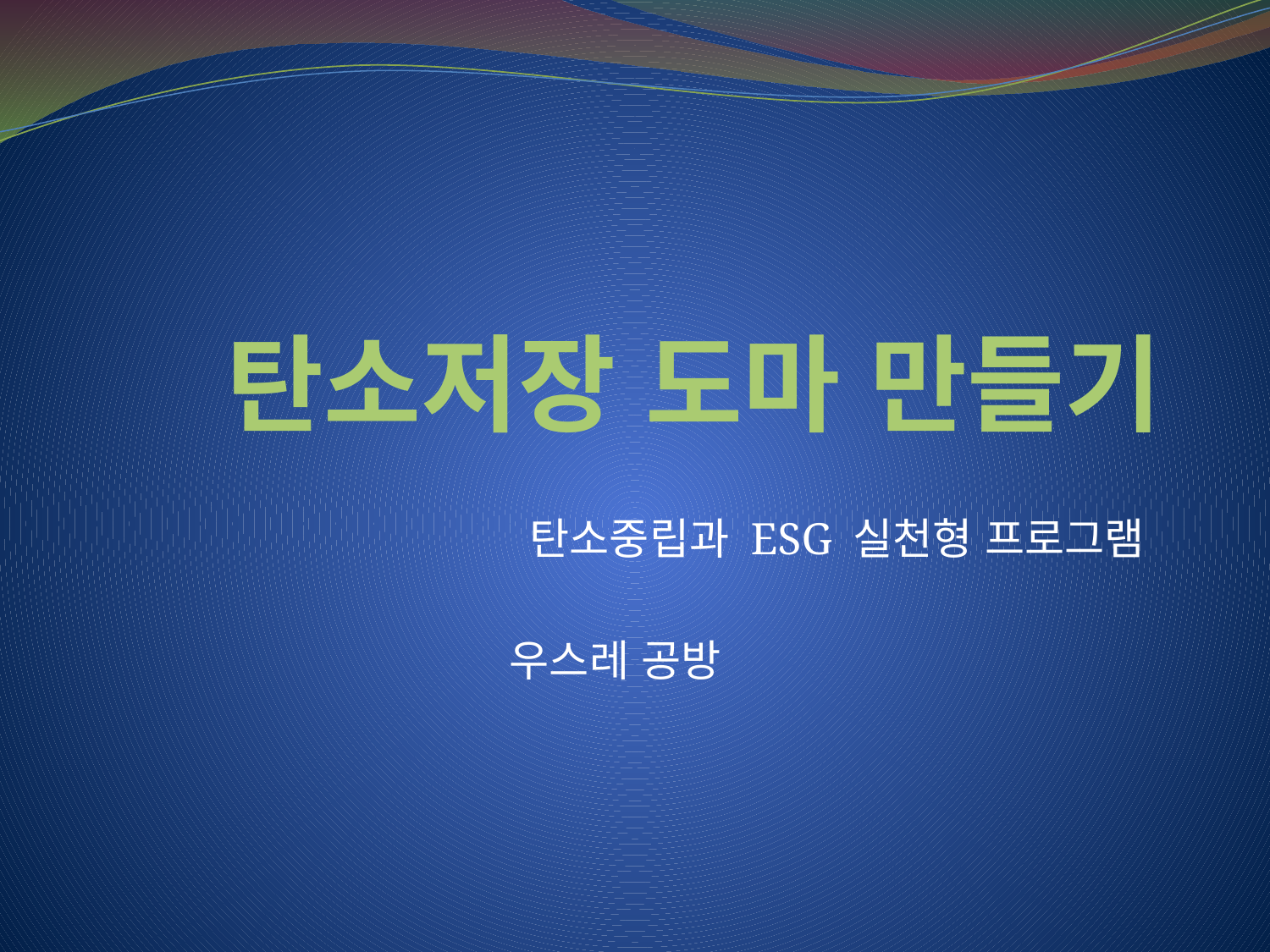

# 탄소저장 도마 만들기

탄소중립과 ESG 실천형 프로그램

우스레 공방